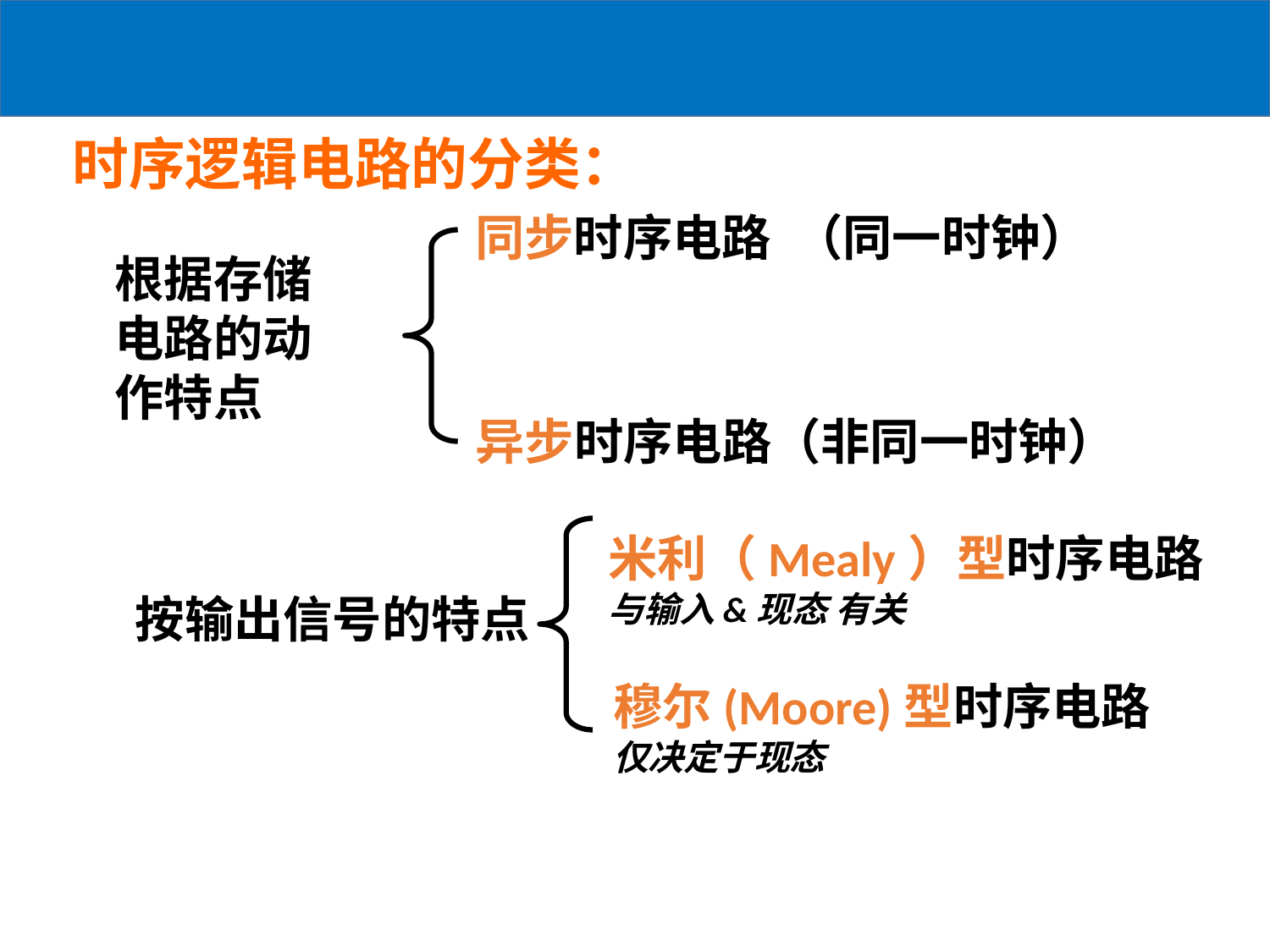

时序逻辑电路的分类：
同步时序电路  （同一时钟）

根据存储电路的动作特点
异步时序电路（非同一时钟）

米利（Mealy）型时序电路
与输入&现态 有关
按输出信号的特点
穆尔(Moore)型时序电路
仅决定于现态